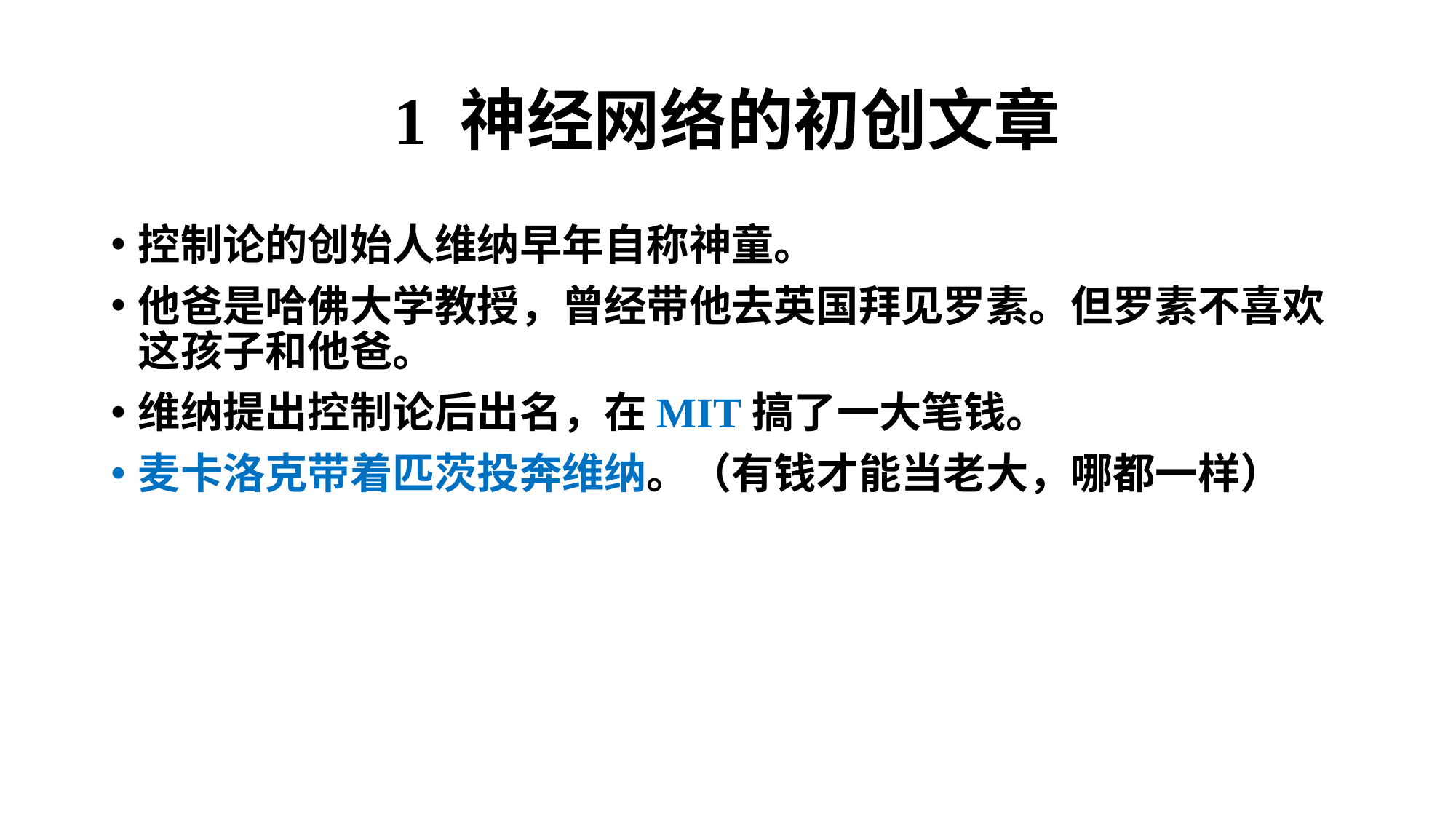

# 1 神经网络的初创文章
控制论的创始人维纳早年自称神童。
他爸是哈佛大学教授，曾经带他去英国拜见罗素。但罗素不喜欢这孩子和他爸。
维纳提出控制论后出名，在MIT搞了一大笔钱。
麦卡洛克带着匹茨投奔维纳。（有钱才能当老大，哪都一样）